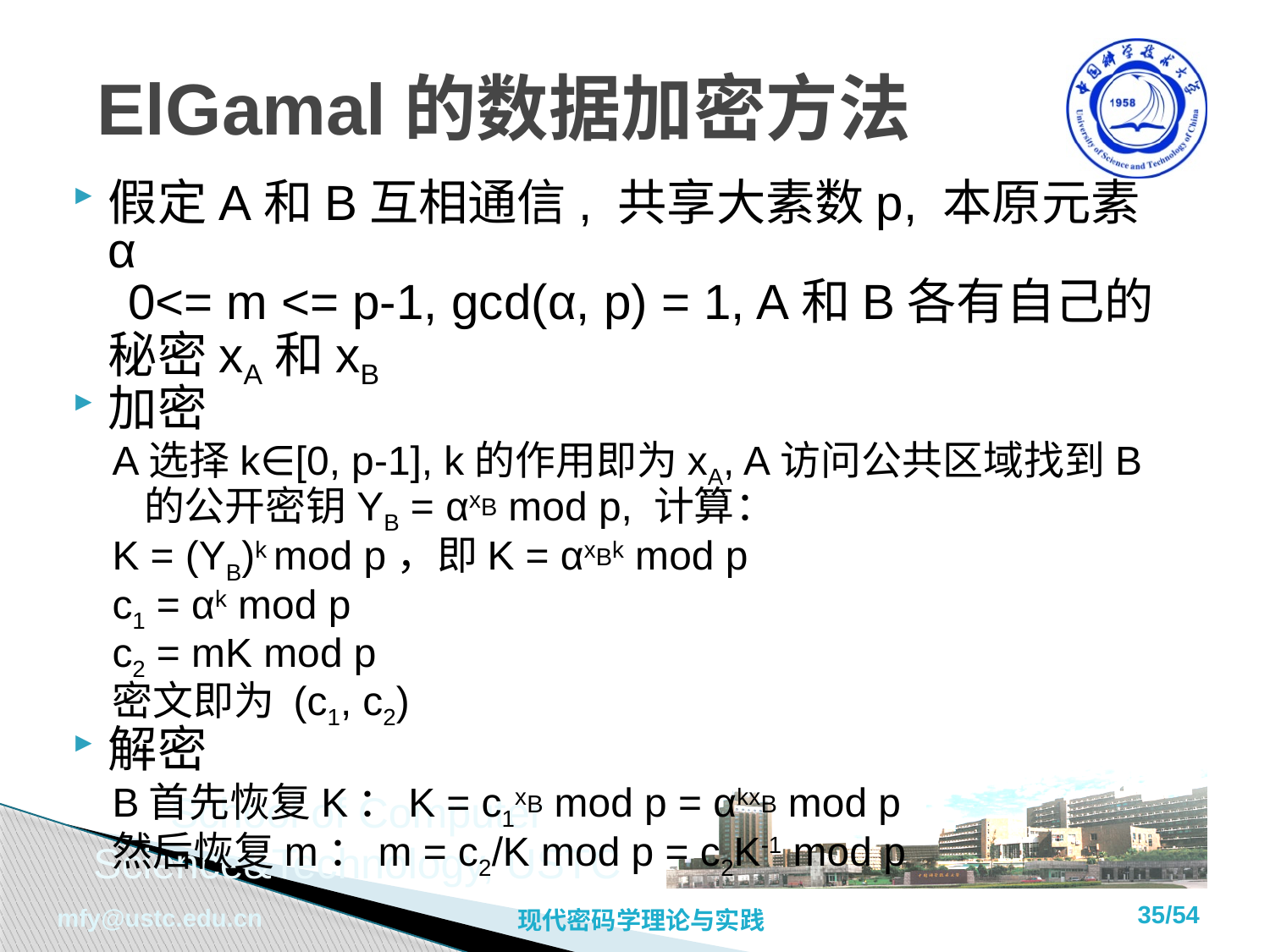

# ElGamal的数据加密方法
假定A和B互相通信, 共享大素数p, 本原元素α
    0<= m <= p-1, gcd(α, p) = 1, A和B各有自己的秘密xA和xB
加密
A选择k∈[0, p-1], k的作用即为xA, A访问公共区域找到B的公开密钥YB = αxB mod p, 计算：
K = (YB)k mod p，即K = αxBk mod p
c1 = αk mod p
c2 = mK mod p
密文即为 (c1, c2)
解密
B首先恢复K：K = c1xB mod p = αkxB mod p
然后恢复m：m = c2/K mod p = c2K-1 mod p